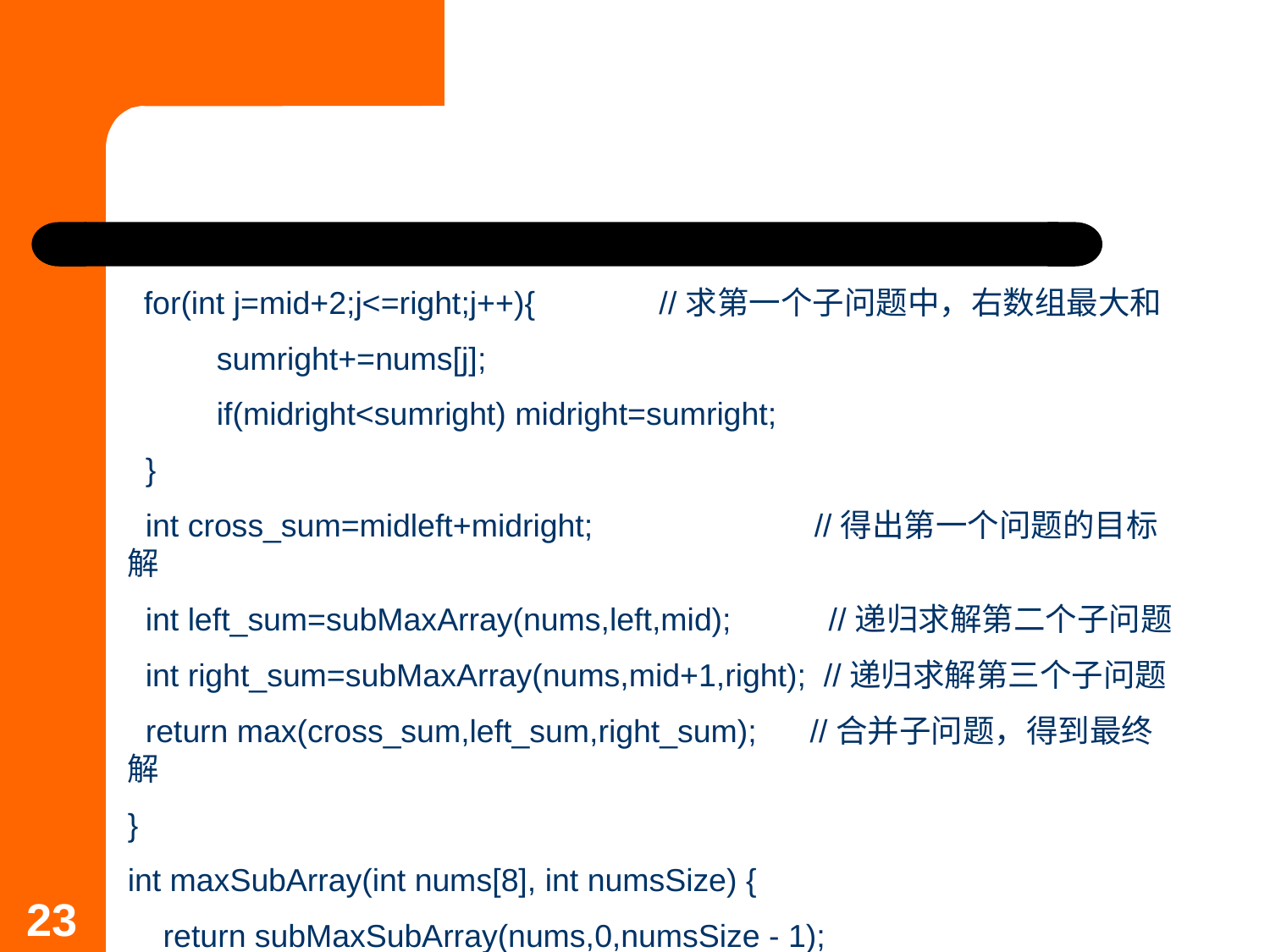

#
  for(int j=mid+2;j<=right;j++){              //求第一个子问题中，右数组最大和
          sumright+=nums[j];
          if(midright<sumright) midright=sumright;
  }
  int cross_sum=midleft+midright;                         //得出第一个问题的目标解
  int left_sum=subMaxArray(nums,left,mid);           //递归求解第二个子问题
  int right_sum=subMaxArray(nums,mid+1,right);  //递归求解第三个子问题
  return max(cross_sum,left_sum,right_sum);      //合并子问题，得到最终解
}
int maxSubArray(int nums[8], int numsSize) {
    return subMaxSubArray(nums,0,numsSize - 1);
}
23